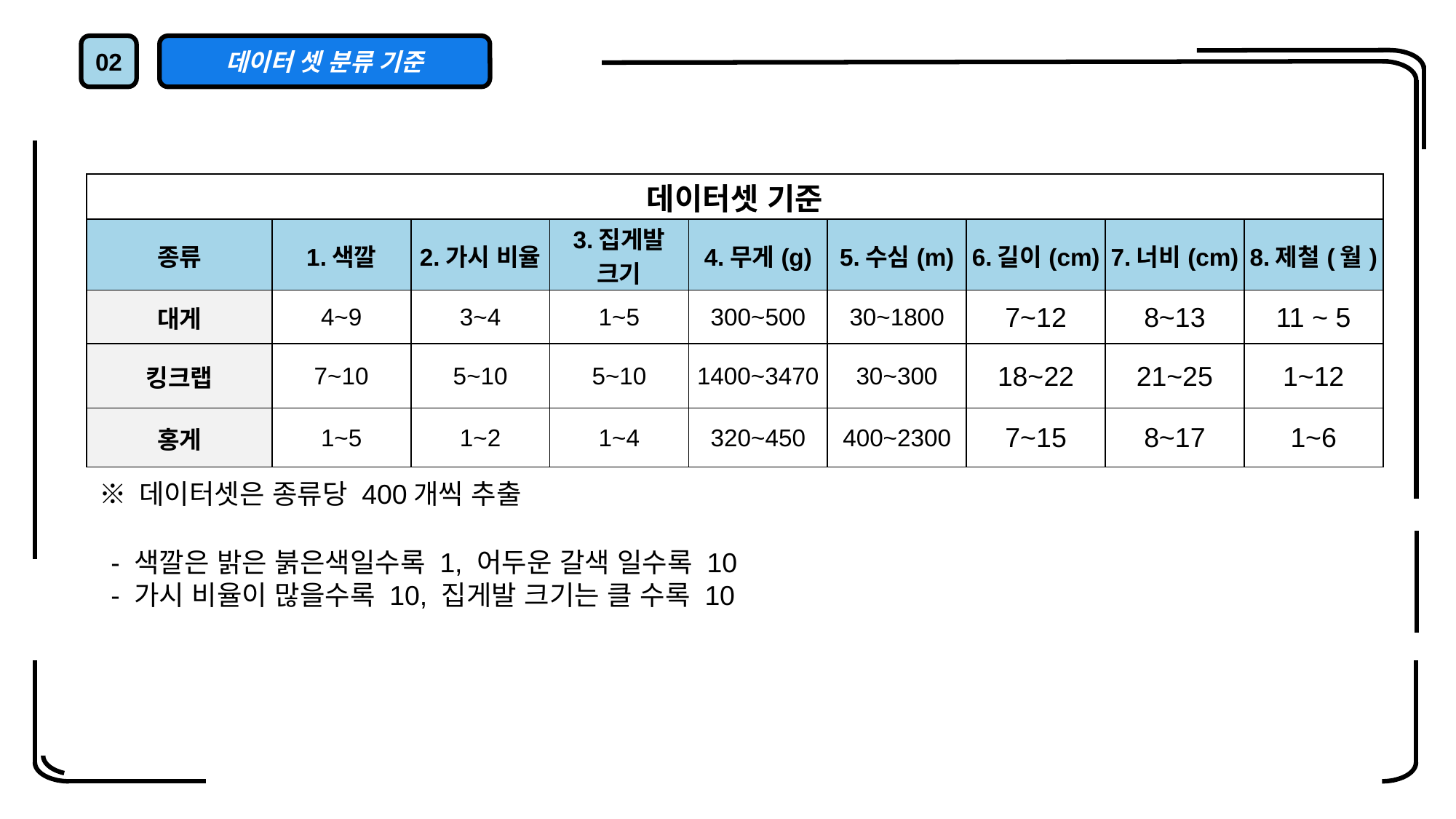

02
데이터 셋 분류 기준

| 데이터셋 기준 |  |  |  |  |  |  |  |  |
| --- | --- | --- | --- | --- | --- | --- | --- | --- |
| 종류 | 1.색깔 | 2.가시 비율 | 3.집게발 크기 | 4.무게(g) | 5.수심(m) | 6.길이(cm) | 7.너비(cm) | 8.제철(월) |
| 대게 | 4~9 | 3~4 | 1~5 | 300~500 | 30~1800 | 7~12 | 8~13 | 11 ~ 5 |
| 킹크랩 | 7~10 | 5~10 | 5~10 | 1400~3470 | 30~300 | 18~22 | 21~25 | 1~12 |
| 홍게 | 1~5 | 1~2 | 1~4 | 320~450 | 400~2300 | 7~15 | 8~17 | 1~6 |
※ 데이터셋은 종류당 400개씩 추출
- 색깔은 밝은 붉은색일수록 1, 어두운 갈색 일수록 10
- 가시 비율이 많을수록 10, 집게발 크기는 클 수록 10